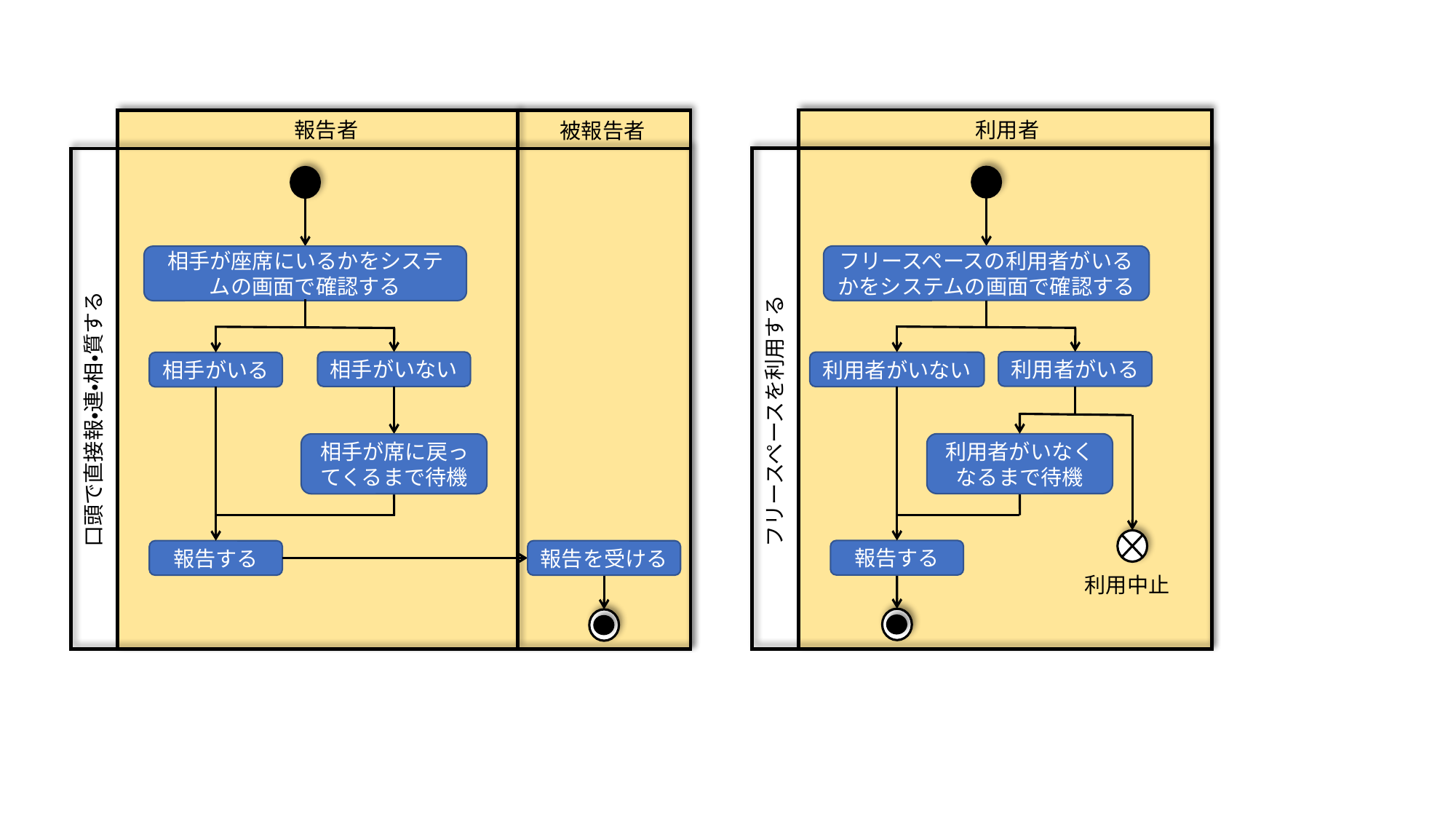

利用者
報告者
被報告者

フリースペースの利用者がいるかをシステムの画面で確認する
相手が座席にいるかをシステムの画面で確認する
利用者がいる
相手がいない
利用者がいない
相手がいる
口頭で直接報・連・相・質する
フリースペースを利用する
利用者がいなくなるまで待機
相手が席に戻ってくるまで待機

報告する
報告する
報告を受ける
利用中止